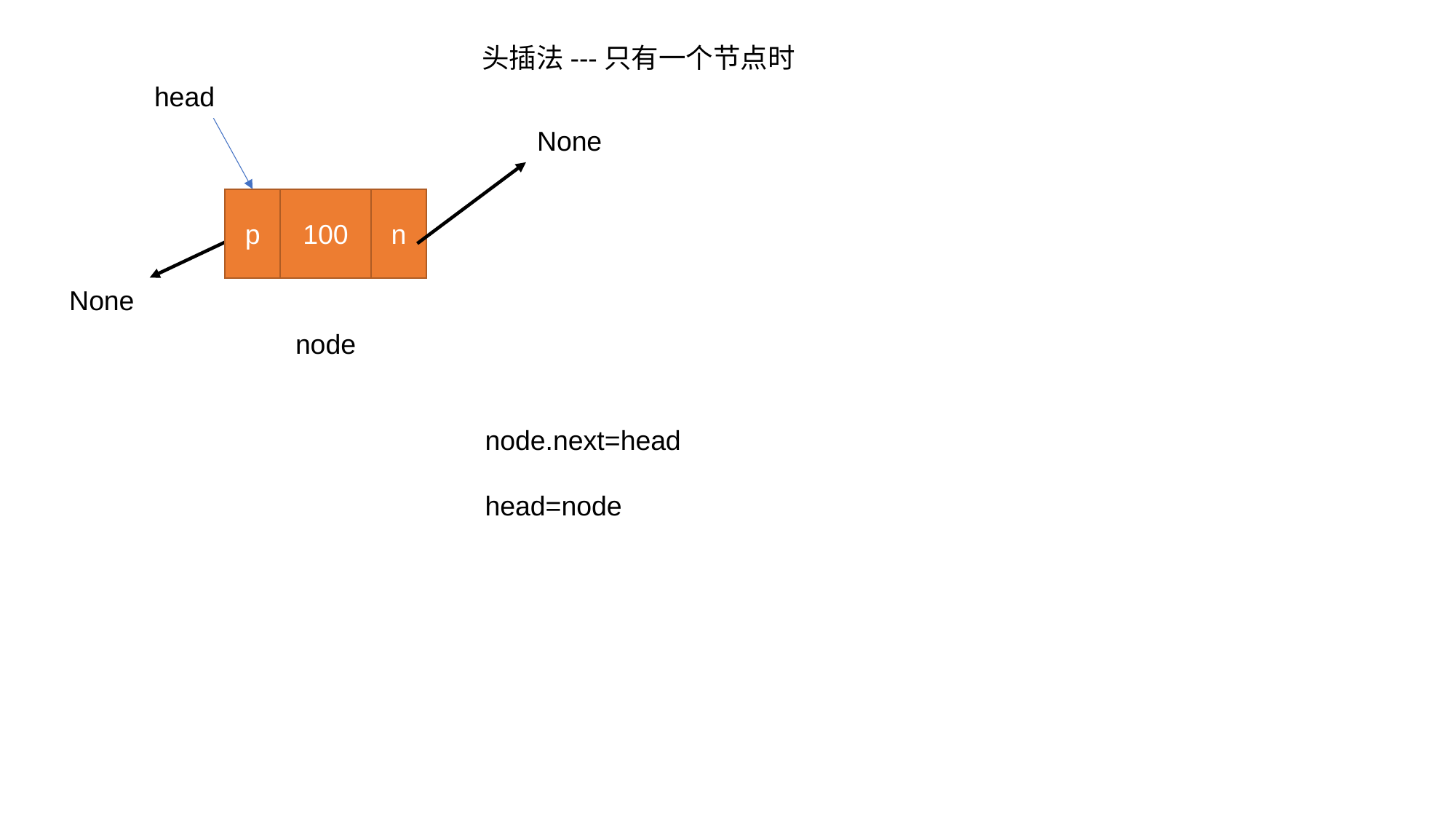

头插法---只有一个节点时
head
None
n
p
100
None
node
node.next=head

head=node